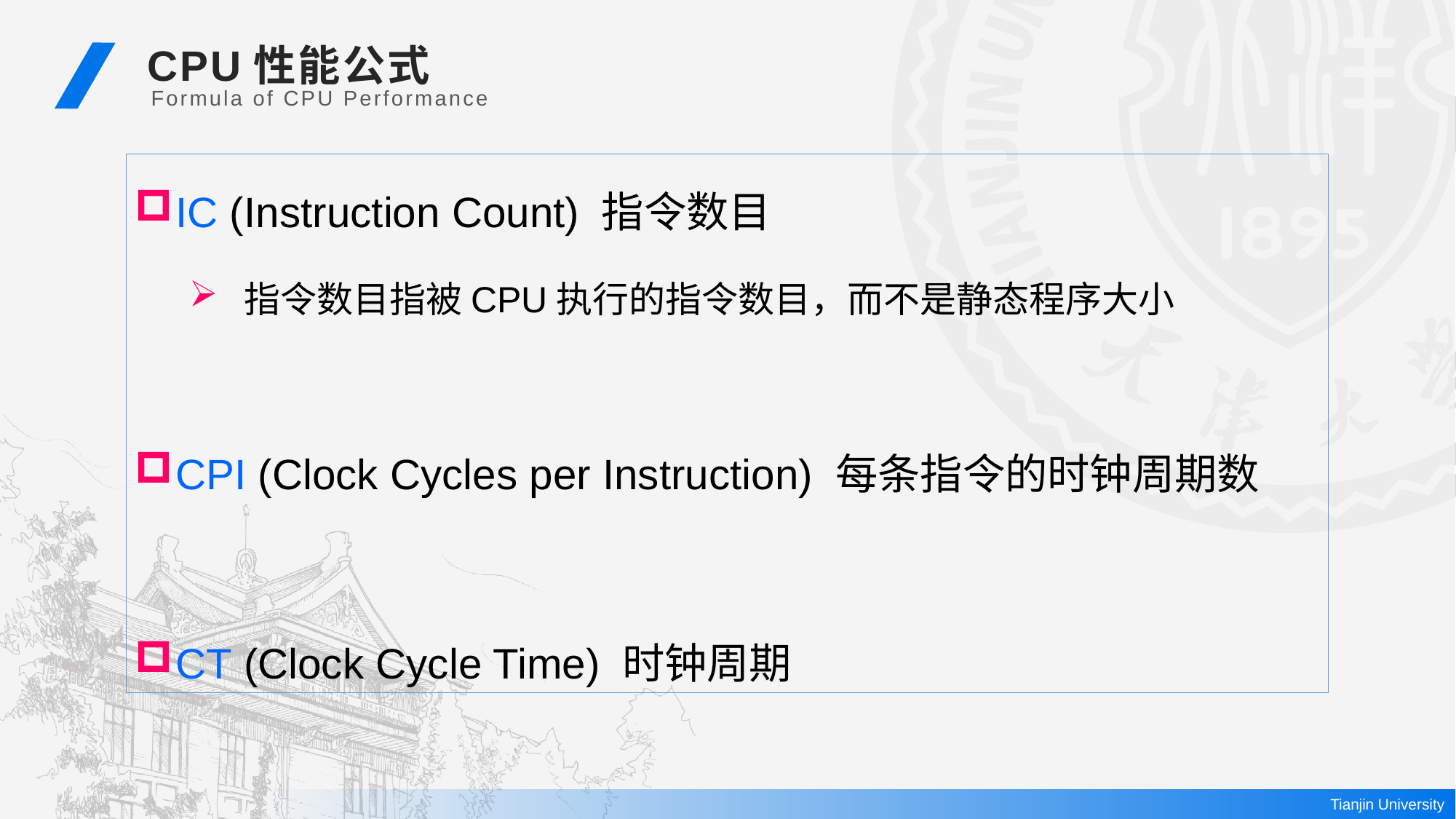

CPU性能公式
   Formula of CPU Performance
IC (Instruction Count) 指令数目
指令数目指被CPU执行的指令数目，而不是静态程序大小

CPI (Clock Cycles per Instruction) 每条指令的时钟周期数

CT (Clock Cycle Time) 时钟周期